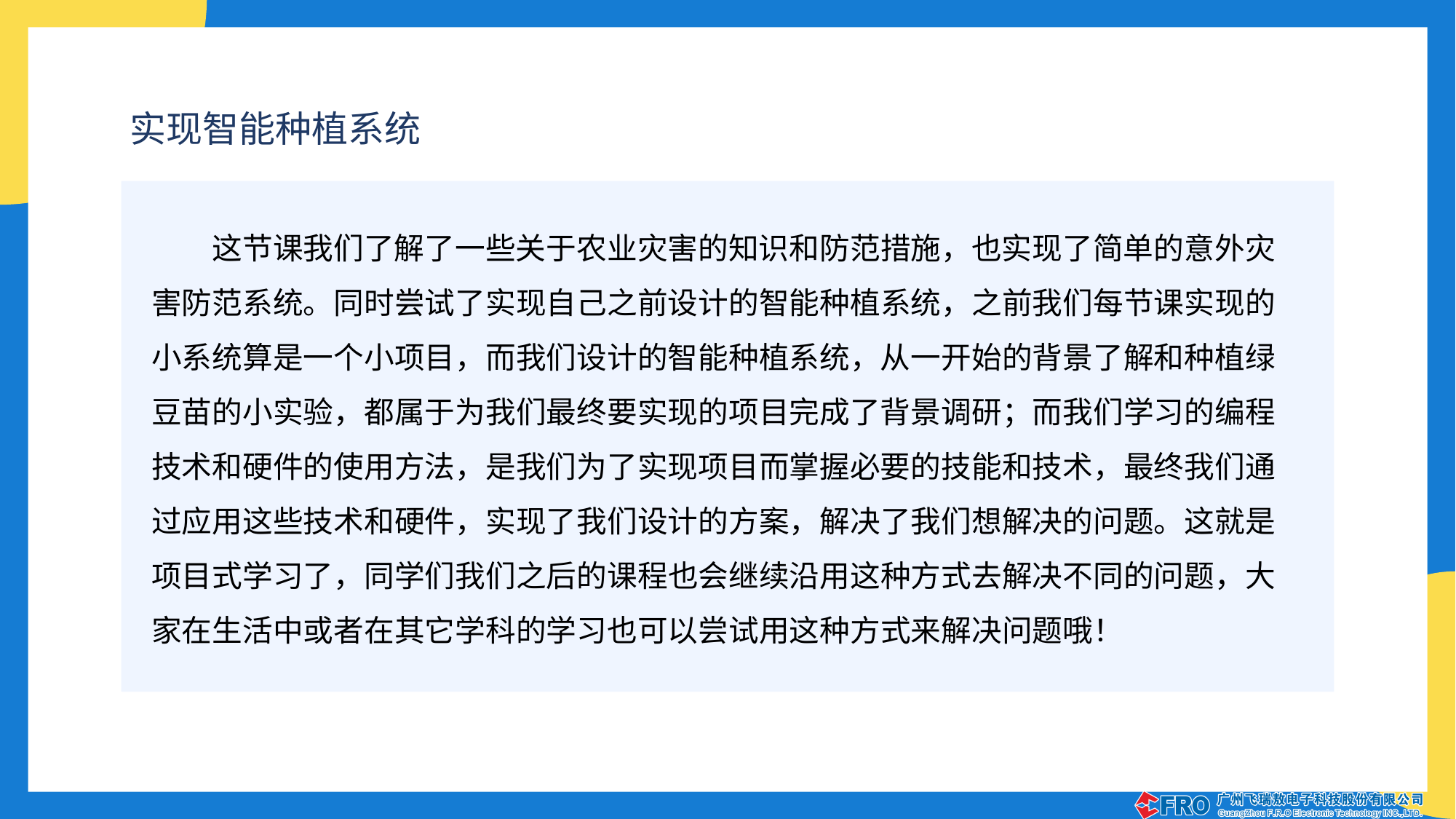

实现智能种植系统
这节课我们了解了一些关于农业灾害的知识和防范措施，也实现了简单的意外灾害防范系统。同时尝试了实现自己之前设计的智能种植系统，之前我们每节课实现的小系统算是一个小项目，而我们设计的智能种植系统，从一开始的背景了解和种植绿豆苗的小实验，都属于为我们最终要实现的项目完成了背景调研；而我们学习的编程技术和硬件的使用方法，是我们为了实现项目而掌握必要的技能和技术，最终我们通过应用这些技术和硬件，实现了我们设计的方案，解决了我们想解决的问题。这就是项目式学习了，同学们我们之后的课程也会继续沿用这种方式去解决不同的问题，大家在生活中或者在其它学科的学习也可以尝试用这种方式来解决问题哦！